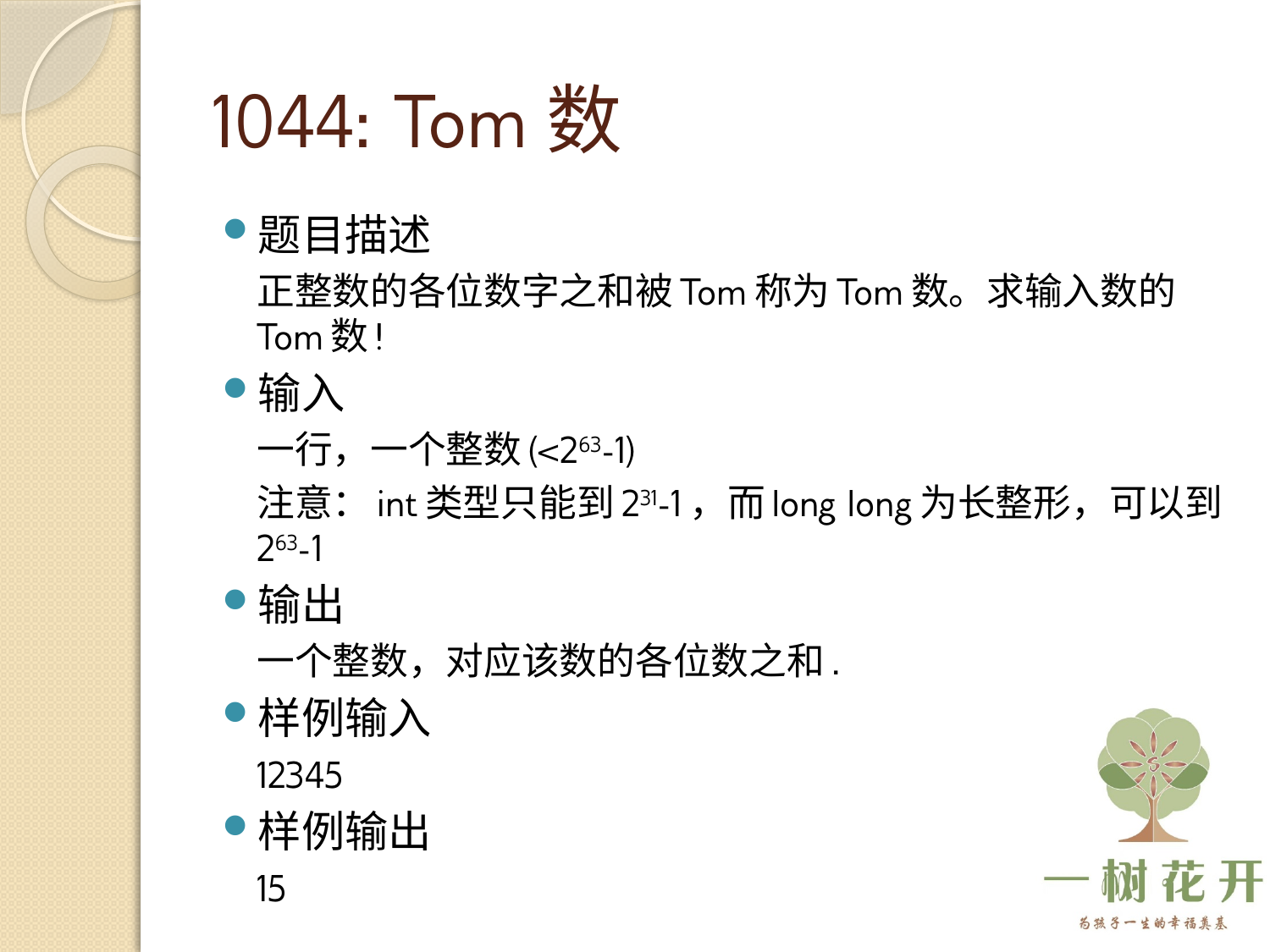

# 1044: Tom数
题目描述
正整数的各位数字之和被Tom称为Tom数。求输入数的Tom数!
输入
一行，一个整数(<263-1)
注意：int类型只能到231-1，而long long为长整形，可以到263-1
输出
一个整数，对应该数的各位数之和.
样例输入
12345
样例输出
15